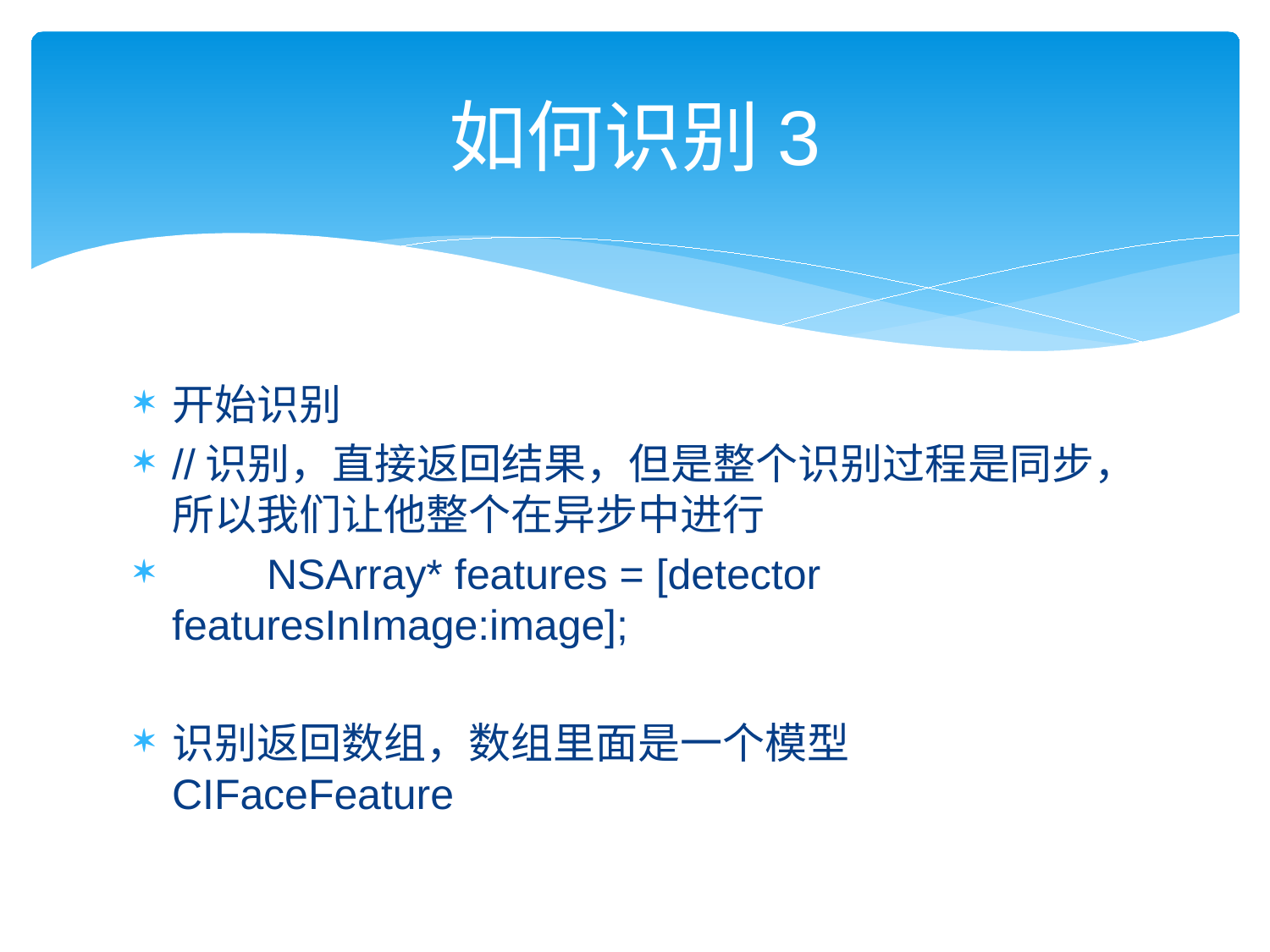

# 如何识别3
开始识别
//识别，直接返回结果，但是整个识别过程是同步，所以我们让他整个在异步中进行
        NSArray* features = [detector featuresInImage:image];

识别返回数组，数组里面是一个模型CIFaceFeature